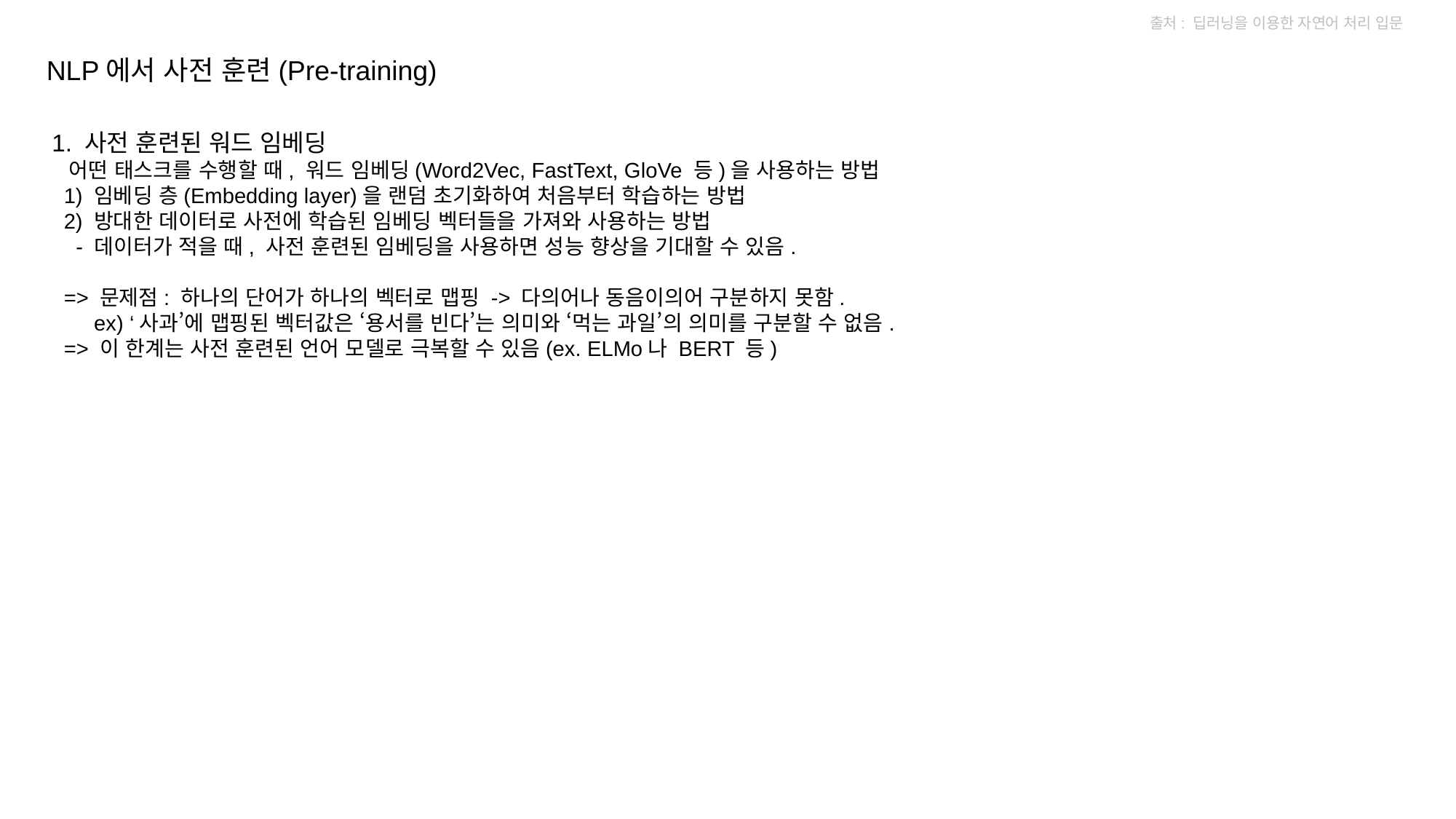

출처: 딥러닝을 이용한 자연어 처리 입문
NLP에서 사전 훈련(Pre-training)
1. 사전 훈련된 워드 임베딩
  어떤 태스크를 수행할 때, 워드 임베딩(Word2Vec, FastText, GloVe 등)을 사용하는 방법
  1) 임베딩 층(Embedding layer)을 랜덤 초기화하여 처음부터 학습하는 방법
  2) 방대한 데이터로 사전에 학습된 임베딩 벡터들을 가져와 사용하는 방법
    - 데이터가 적을 때, 사전 훈련된 임베딩을 사용하면 성능 향상을 기대할 수 있음.

  => 문제점: 하나의 단어가 하나의 벡터로 맵핑 -> 다의어나 동음이의어 구분하지 못함.
       ex) ‘사과’에 맵핑된 벡터값은 ‘용서를 빈다’는 의미와 ‘먹는 과일’의 의미를 구분할 수 없음.
  => 이 한계는 사전 훈련된 언어 모델로 극복할 수 있음(ex. ELMo나 BERT 등)